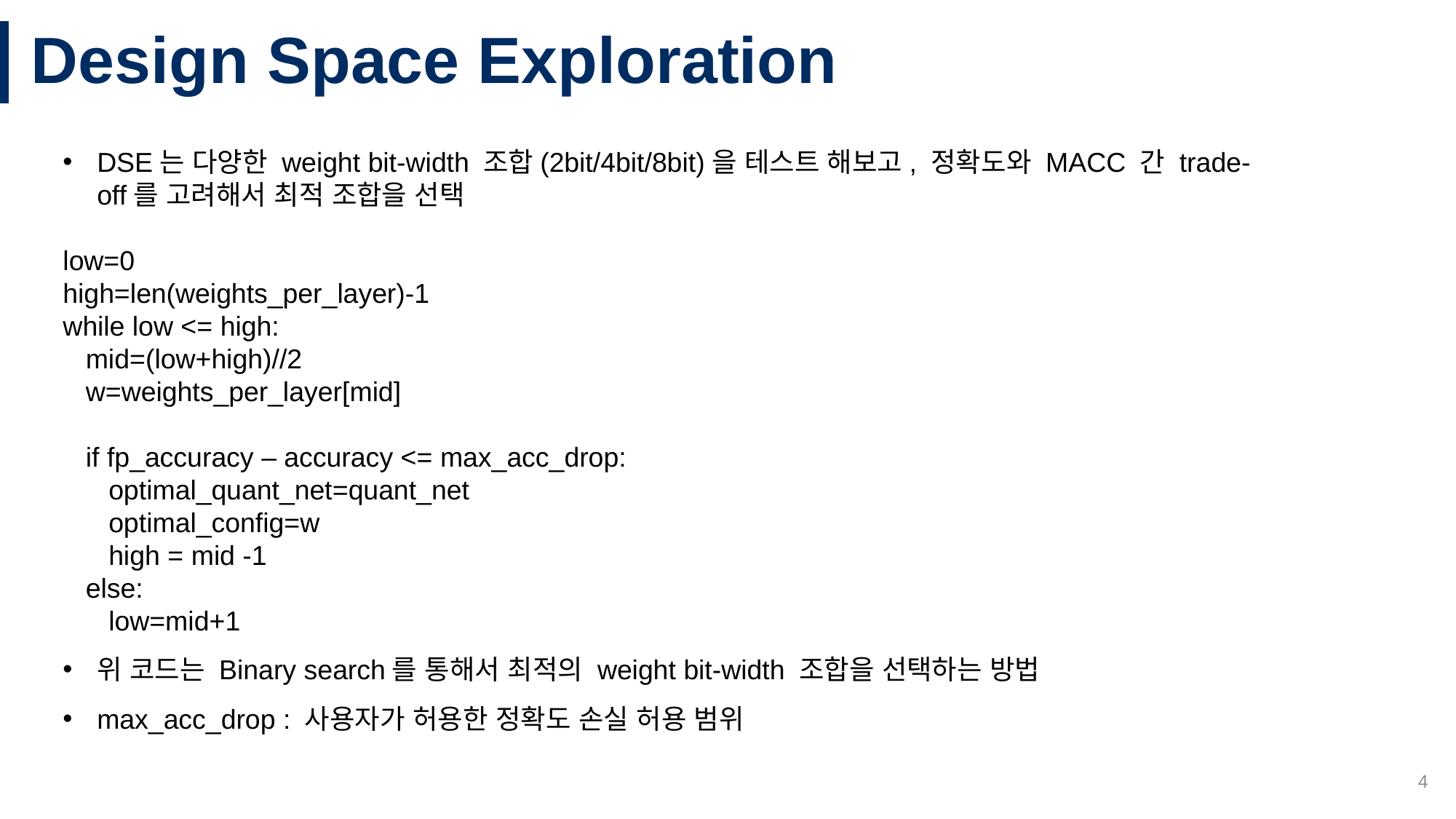

# Design Space Exploration
DSE는 다양한 weight bit-width 조합(2bit/4bit/8bit)을 테스트 해보고, 정확도와 MACC 간 trade-off를 고려해서 최적 조합을 선택

low=0
high=len(weights_per_layer)-1
while low <= high:
   mid=(low+high)//2
   w=weights_per_layer[mid]

   if fp_accuracy – accuracy <= max_acc_drop:
      optimal_quant_net=quant_net
      optimal_config=w
      high = mid -1
   else:
      low=mid+1
위 코드는 Binary search를 통해서 최적의 weight bit-width 조합을 선택하는 방법
max_acc_drop : 사용자가 허용한 정확도 손실 허용 범위
4